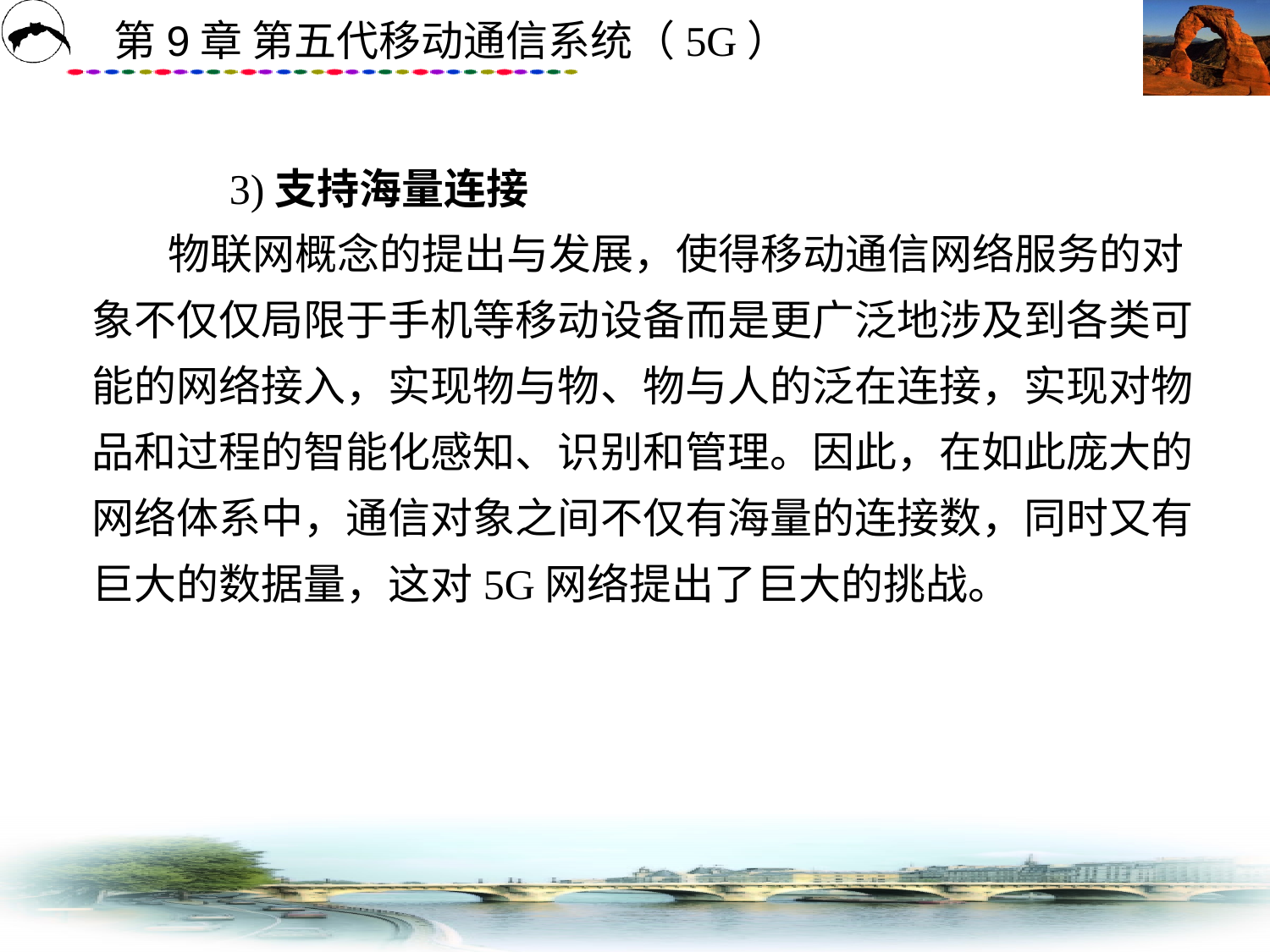

# 3)支持海量连接 物联网概念的提出与发展，使得移动通信网络服务的对象不仅仅局限于手机等移动设备而是更广泛地涉及到各类可能的网络接入，实现物与物、物与人的泛在连接，实现对物品和过程的智能化感知、识别和管理。因此，在如此庞大的网络体系中，通信对象之间不仅有海量的连接数，同时又有巨大的数据量，这对5G网络提出了巨大的挑战。